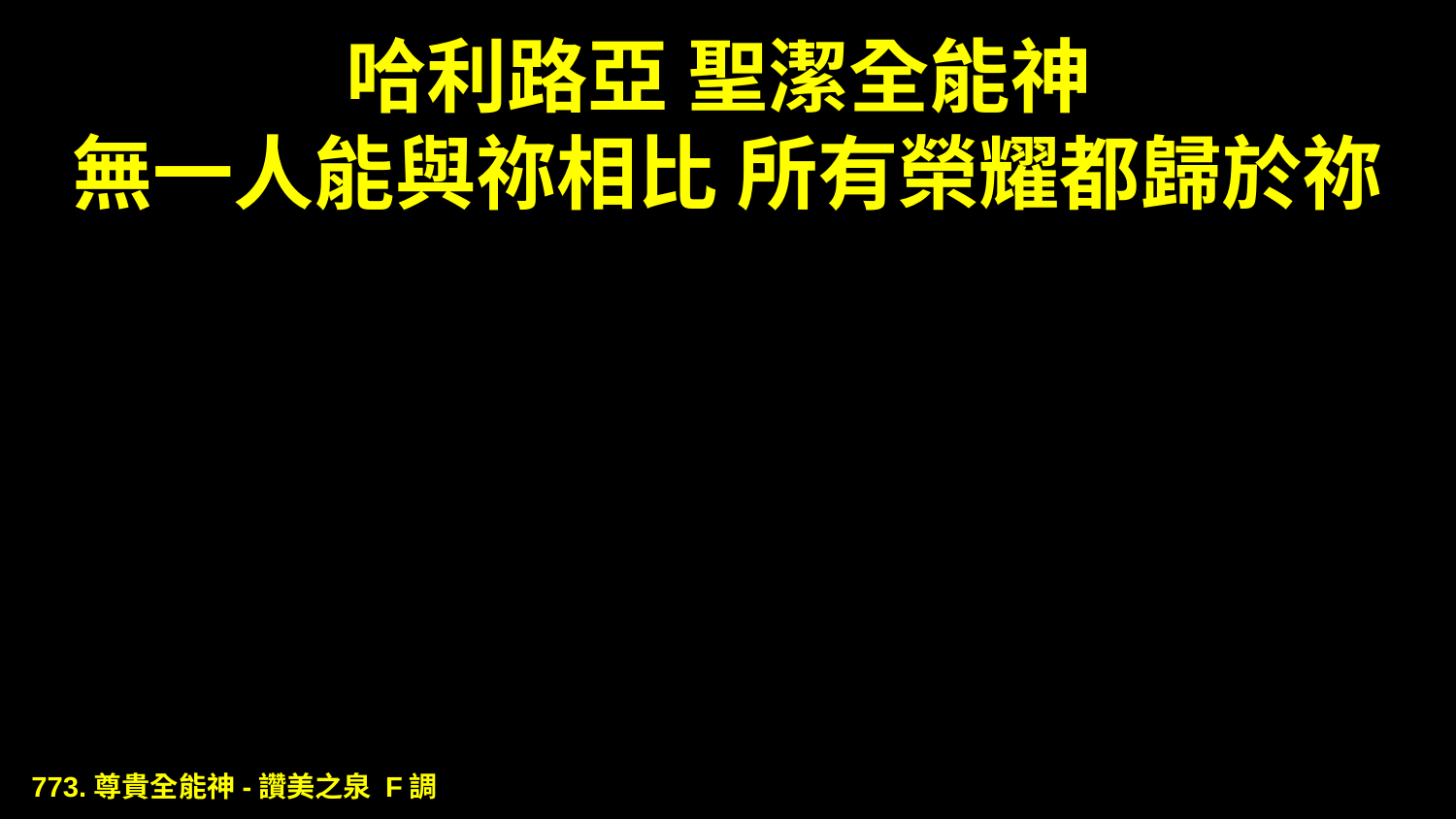

# 哈利路亞 聖潔全能神 無一人能與祢相比 所有榮耀都歸於祢
773.尊貴全能神-讚美之泉 F調